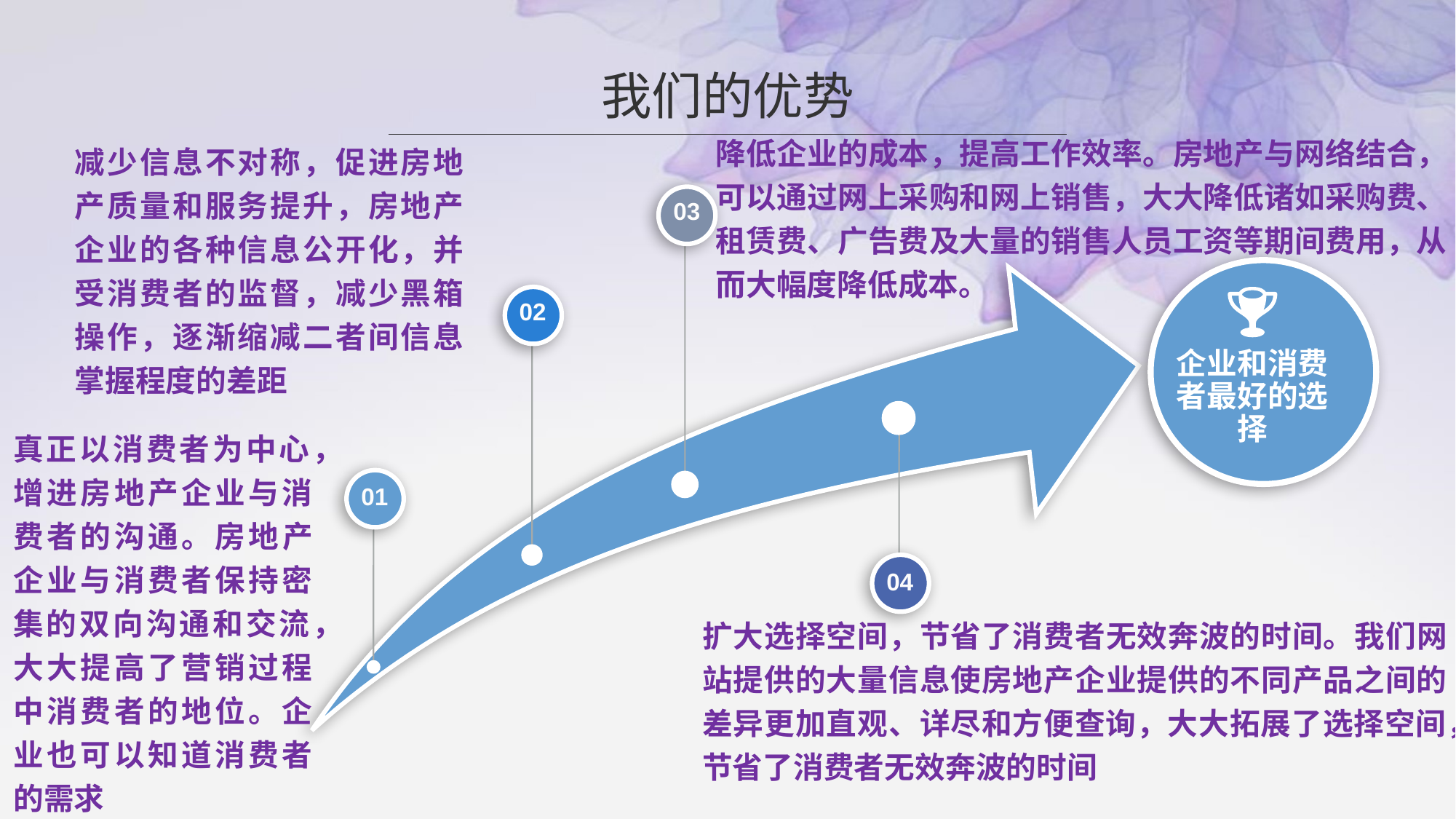

我们的优势
降低企业的成本，提高工作效率。房地产与网络结合，可以通过网上采购和网上销售，大大降低诸如采购费、租赁费、广告费及大量的销售人员工资等期间费用，从而大幅度降低成本。
减少信息不对称，促进房地产质量和服务提升，房地产企业的各种信息公开化，并受消费者的监督，减少黑箱操作，逐渐缩减二者间信息掌握程度的差距

03

02

企业和消费者最好的选择

真正以消费者为中心，增进房地产企业与消费者的沟通。房地产企业与消费者保持密集的双向沟通和交流，大大提高了营销过程中消费者的地位。企业也可以知道消费者的需求

01

04
扩大选择空间，节省了消费者无效奔波的时间。我们网站提供的大量信息使房地产企业提供的不同产品之间的差异更加直观、详尽和方便查询，大大拓展了选择空间，节省了消费者无效奔波的时间